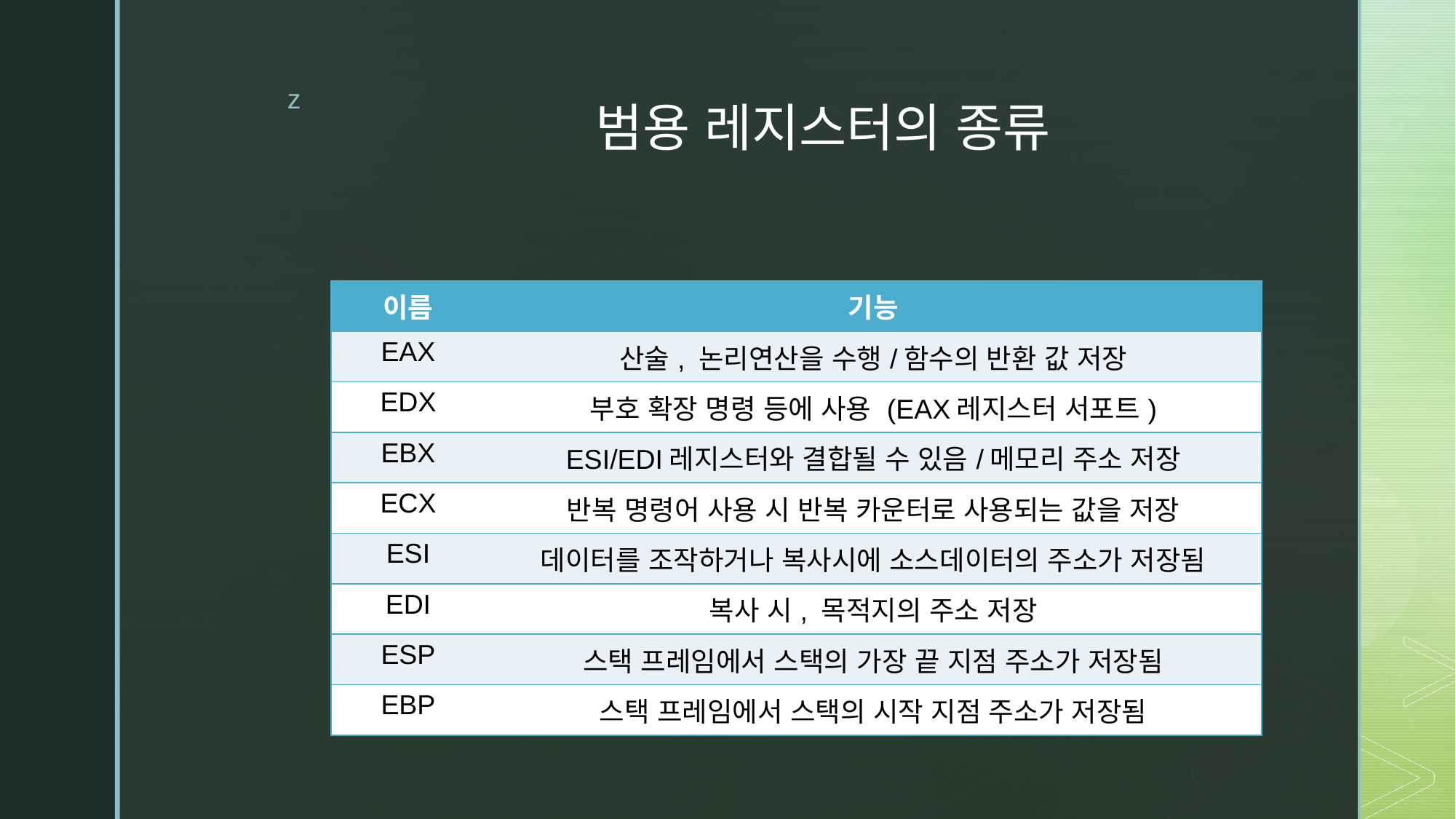

# 범용 레지스터의 종류
| 이름 | 기능 |
| --- | --- |
| EAX | 산술, 논리연산을 수행/함수의 반환 값 저장 |
| EDX | 부호 확장 명령 등에 사용 (EAX레지스터 서포트) |
| EBX | ESI/EDI레지스터와 결합될 수 있음/메모리 주소 저장 |
| ECX | 반복 명령어 사용 시 반복 카운터로 사용되는 값을 저장 |
| ESI | 데이터를 조작하거나 복사시에 소스데이터의 주소가 저장됨 |
| EDI | 복사 시, 목적지의 주소 저장 |
| ESP | 스택 프레임에서 스택의 가장 끝 지점 주소가 저장됨 |
| EBP | 스택 프레임에서 스택의 시작 지점 주소가 저장됨 |